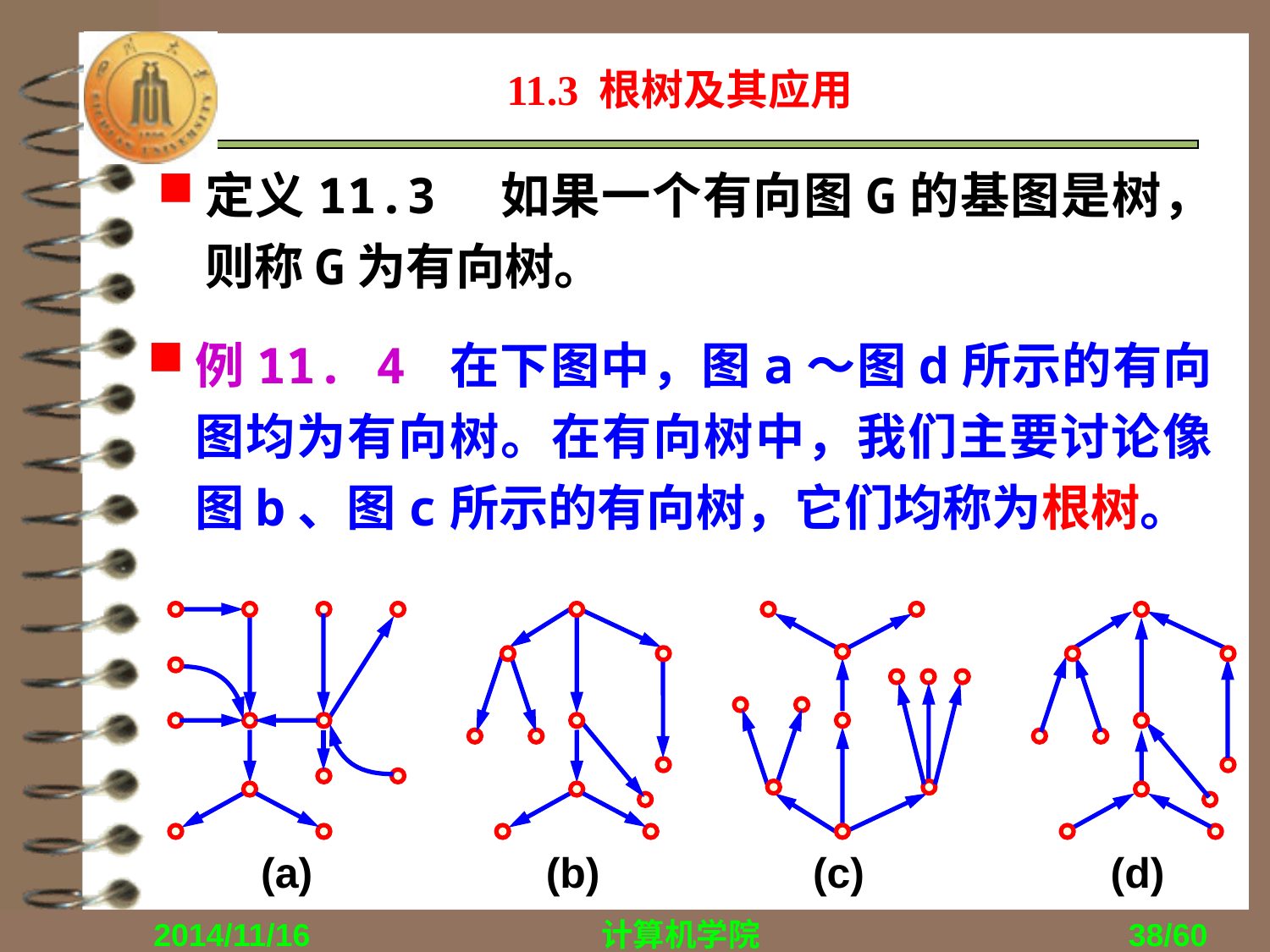

11.3 根树及其应用
定义11.3　如果一个有向图G的基图是树，则称G为有向树。
例11. 4 在下图中，图a～图d所示的有向图均为有向树。在有向树中，我们主要讨论像图b、图c所示的有向树，它们均称为根树。

(a)

(b)

(c)

(d)
2014/11/16
计算机学院
38/60